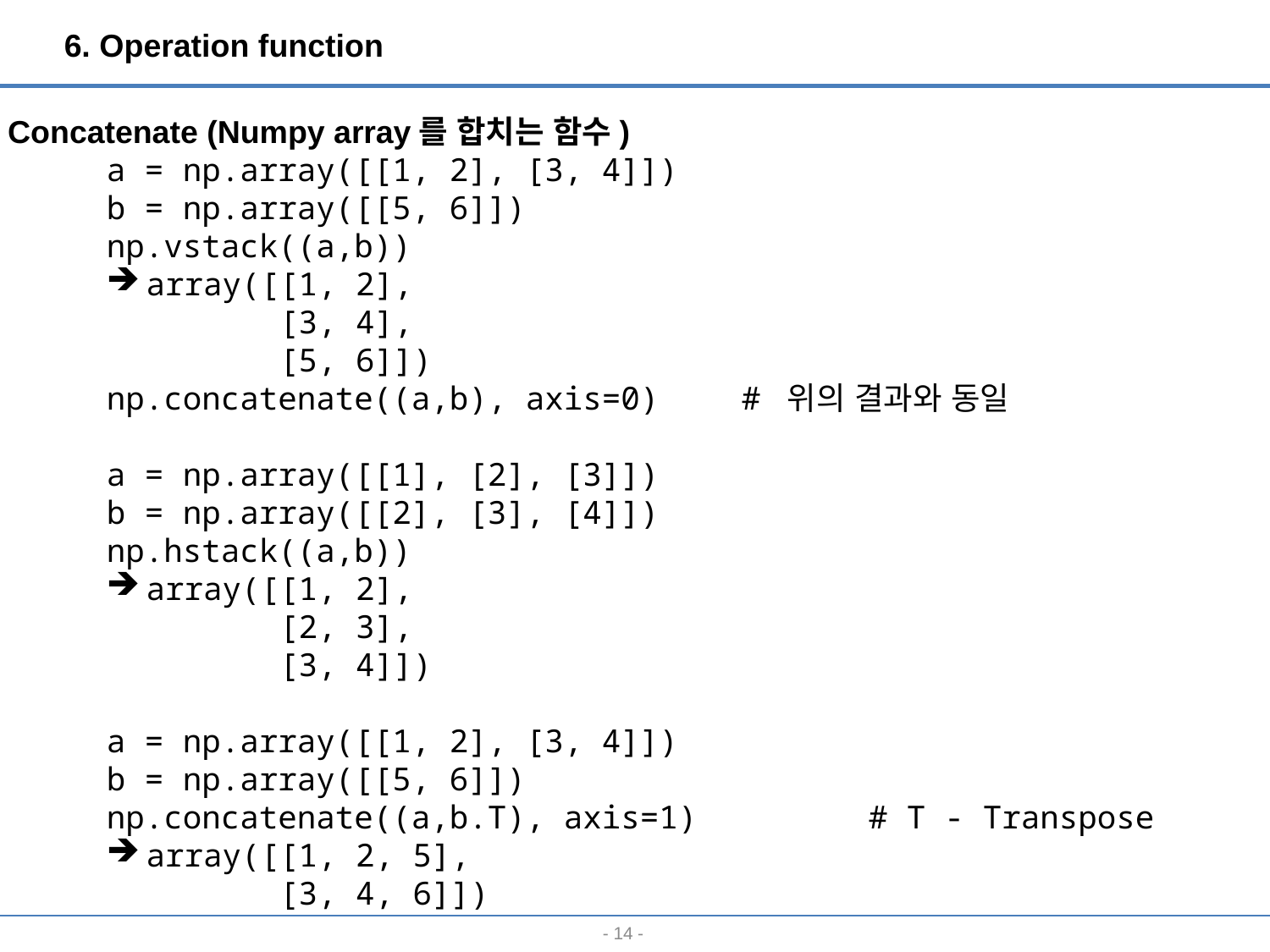

6. Operation function
■ Concatenate (Numpy array를 합치는 함수)
a = np.array([[1, 2], [3, 4]])
b = np.array([[5, 6]])
np.vstack((a,b))
array([[1, 2],
       [3, 4],
       [5, 6]])
np.concatenate((a,b), axis=0)	# 위의 결과와 동일

a = np.array([[1], [2], [3]])
b = np.array([[2], [3], [4]])
np.hstack((a,b))
array([[1, 2],
       [2, 3],
       [3, 4]])

a = np.array([[1, 2], [3, 4]])
b = np.array([[5, 6]])
np.concatenate((a,b.T), axis=1)		# T - Transpose
array([[1, 2, 5],
       [3, 4, 6]])

- 14 -